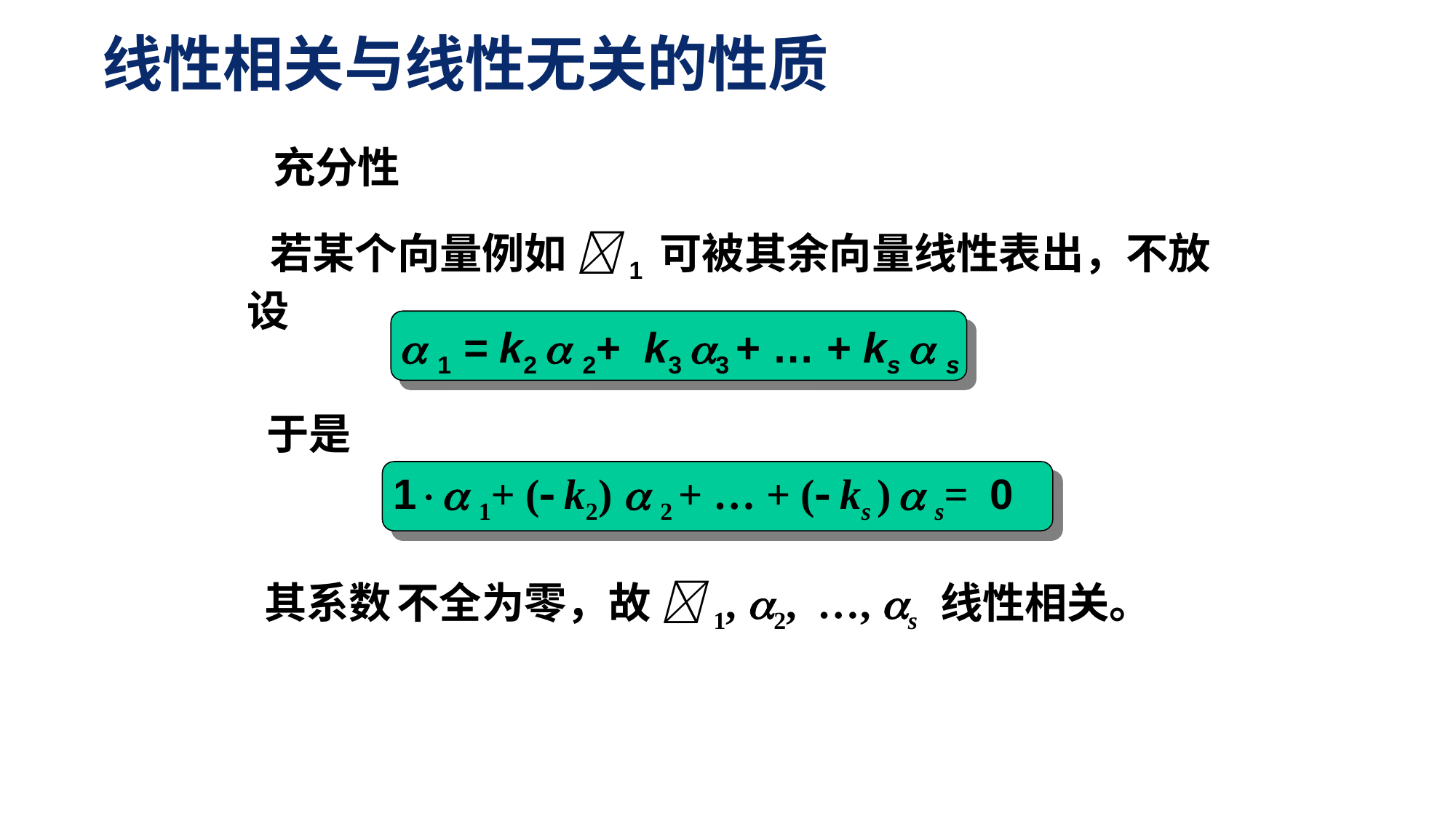

线性相关与线性无关的性质
充分性
若某个向量例如 α1 可被其余向量线性表出，不放设

α 1 = k2 α 2+  k3 α3 + … + ks α s
于是

1⋅α 1+ (− k2) α 2 + … + (− ks ) α s=  0
其系数 不全为零，故 α1, α2,  …, αs  线性相关。